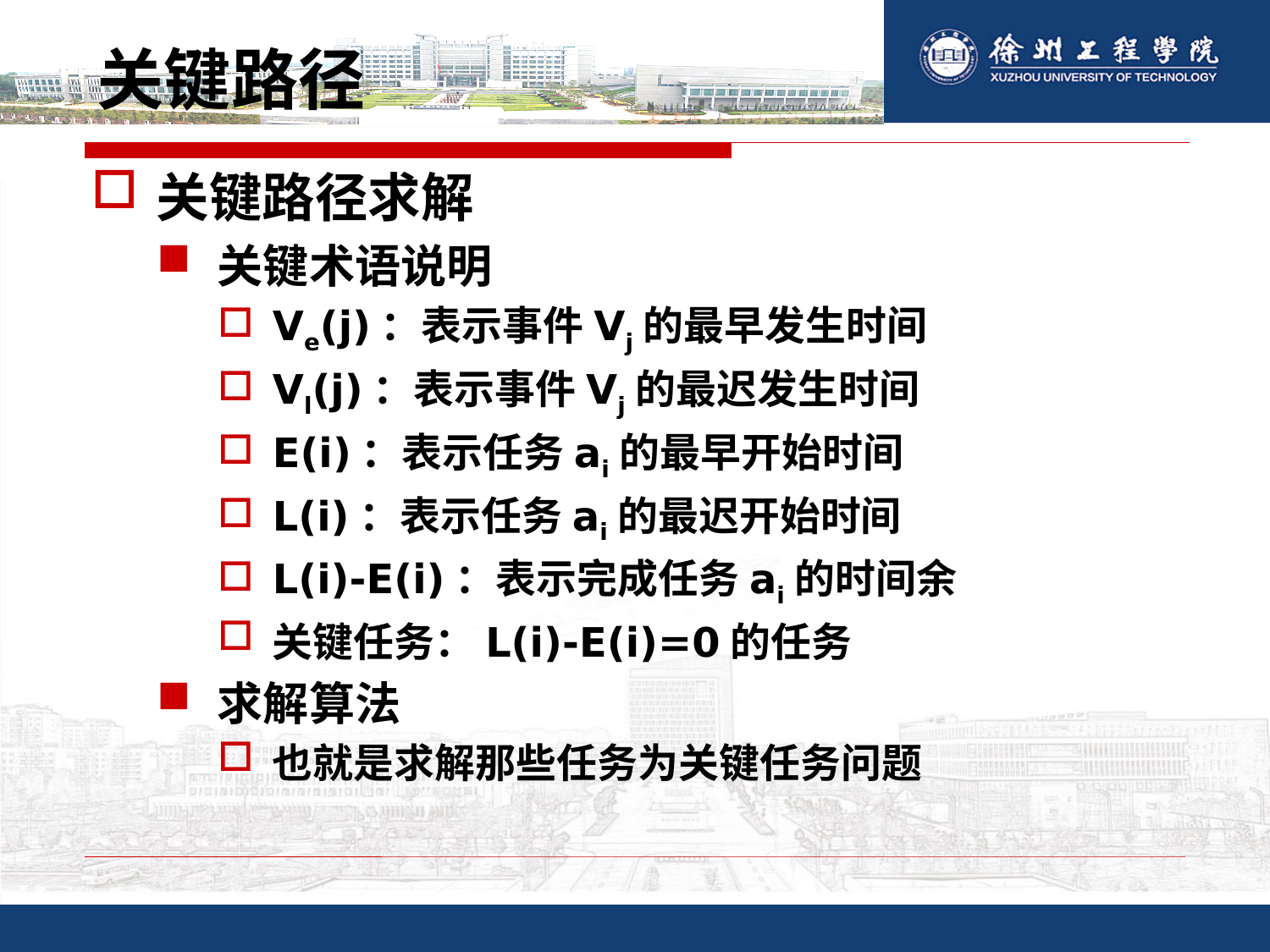

# 关键路径
关键路径求解
关键术语说明
Ve(j)：表示事件Vj的最早发生时间
Vl(j)：表示事件Vj的最迟发生时间
E(i)：表示任务ai的最早开始时间
L(i)：表示任务ai的最迟开始时间
L(i)-E(i)：表示完成任务ai的时间余
关键任务：L(i)-E(i)=0的任务
求解算法
也就是求解那些任务为关键任务问题